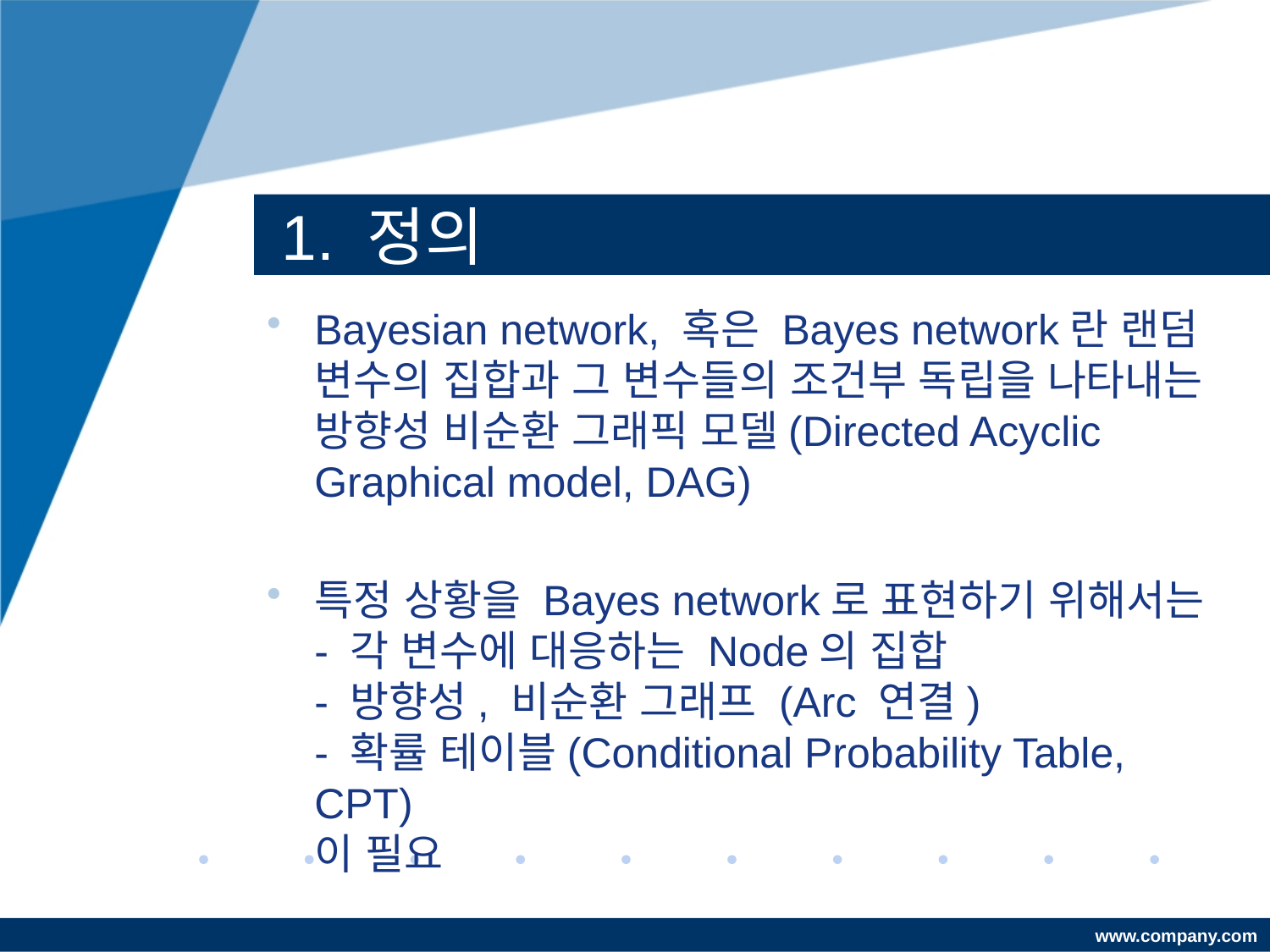

# 1. 정의
Bayesian network, 혹은 Bayes network란 랜덤 변수의 집합과 그 변수들의 조건부 독립을 나타내는 방향성 비순환 그래픽 모델(Directed Acyclic Graphical model, DAG)

특정 상황을 Bayes network로 표현하기 위해서는
- 각 변수에 대응하는 Node의 집합
- 방향성, 비순환 그래프 (Arc 연결)
- 확률 테이블(Conditional Probability Table, CPT)
이 필요